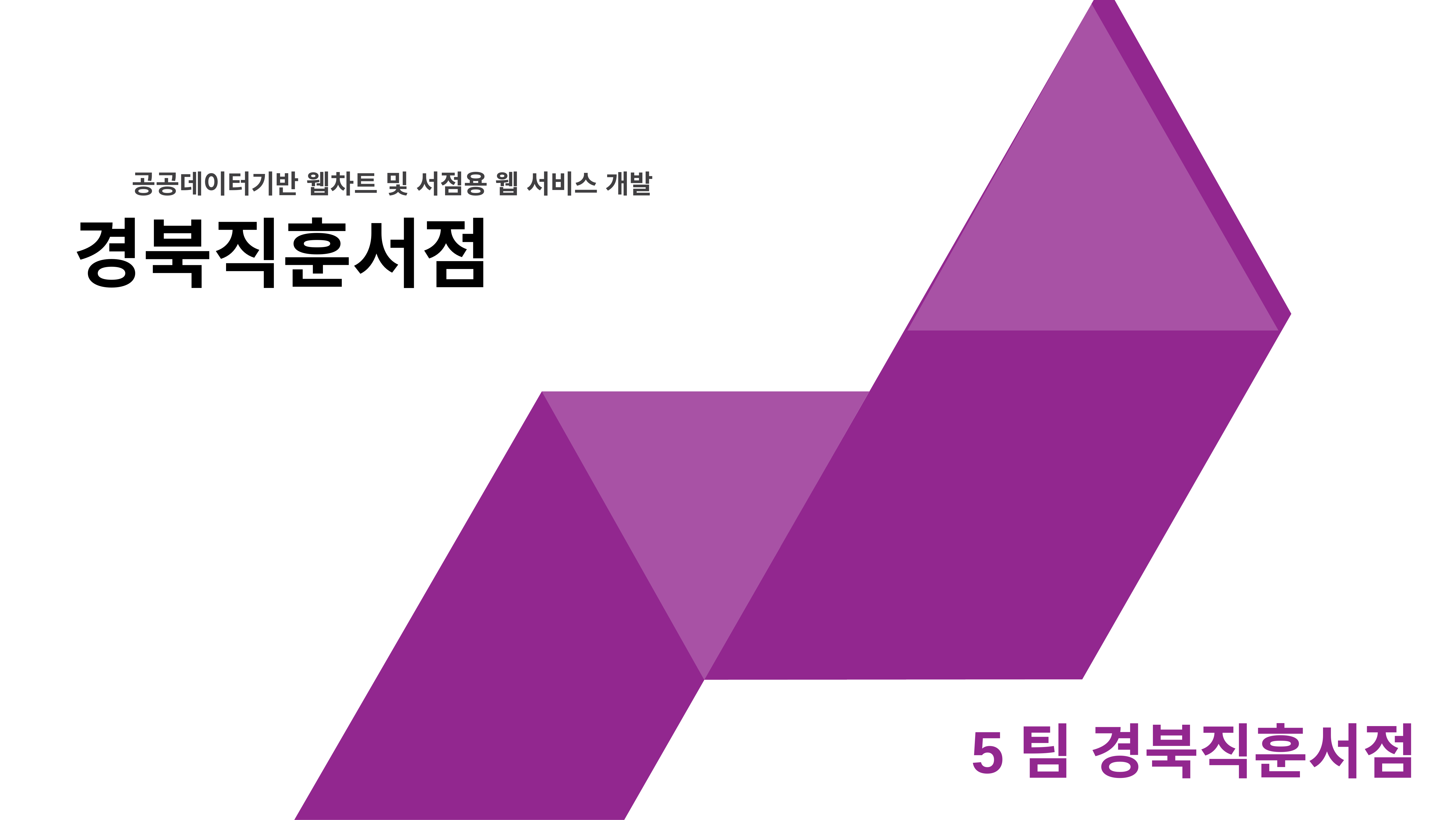

공공데이터기반 웹차트 및 서점용 웹 서비스 개발
경북직훈서점

5팀 경북직훈서점